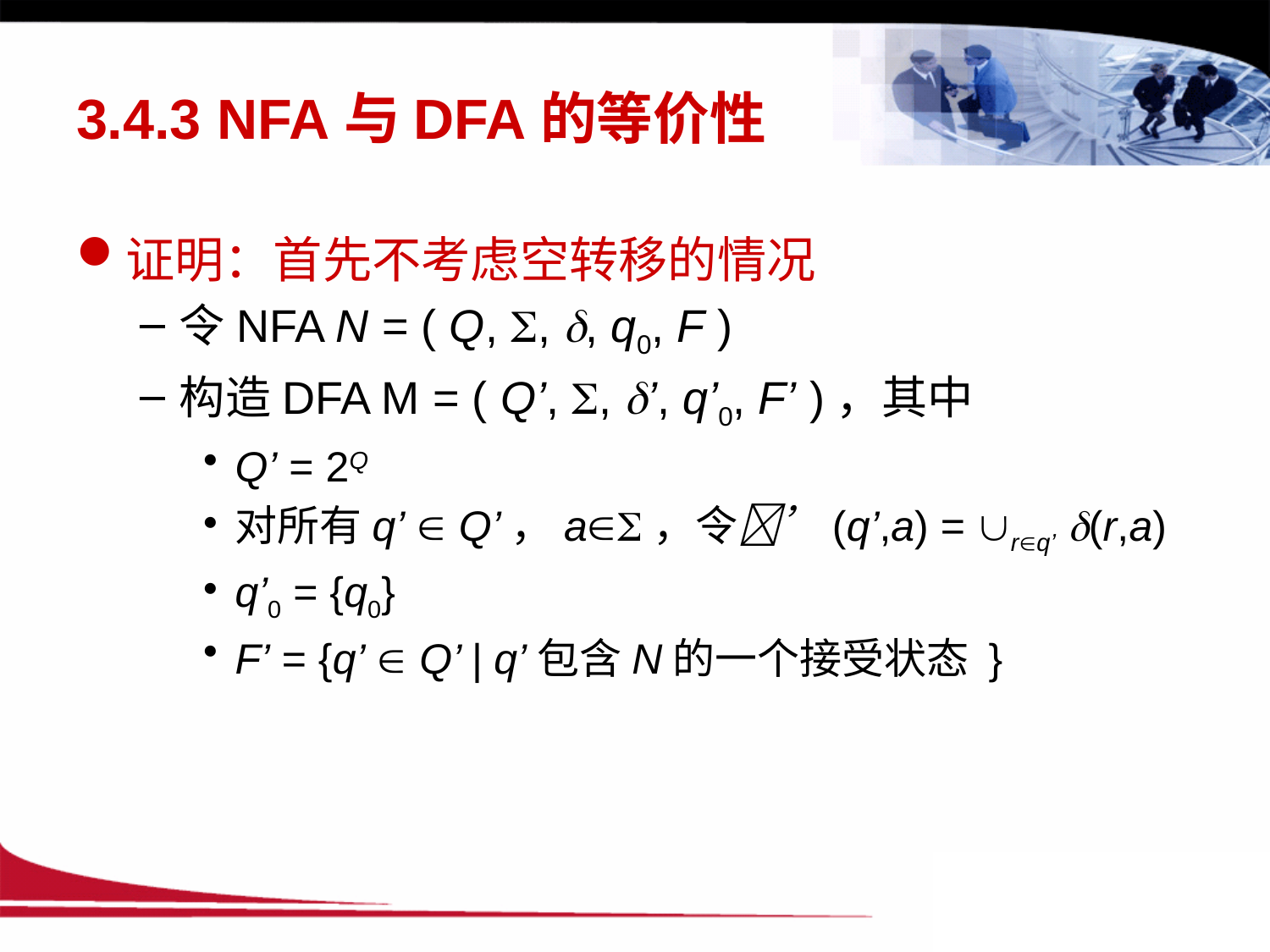

# 3.4.3 NFA与DFA的等价性
证明：首先不考虑空转移的情况
令NFA N = ( Q, Σ, δ, q0, F )
构造DFA M = ( Q’, Σ, δ’, q’0, F’ )，其中
Q’ = 2Q
对所有q’ ∈ Q’，a∈Σ，令δ’(q’,a) = ∪r∈q’ δ(r,a)
q’0 = {q0}
F’ = {q’ ∈ Q’ | q’包含N的一个接受状态 }